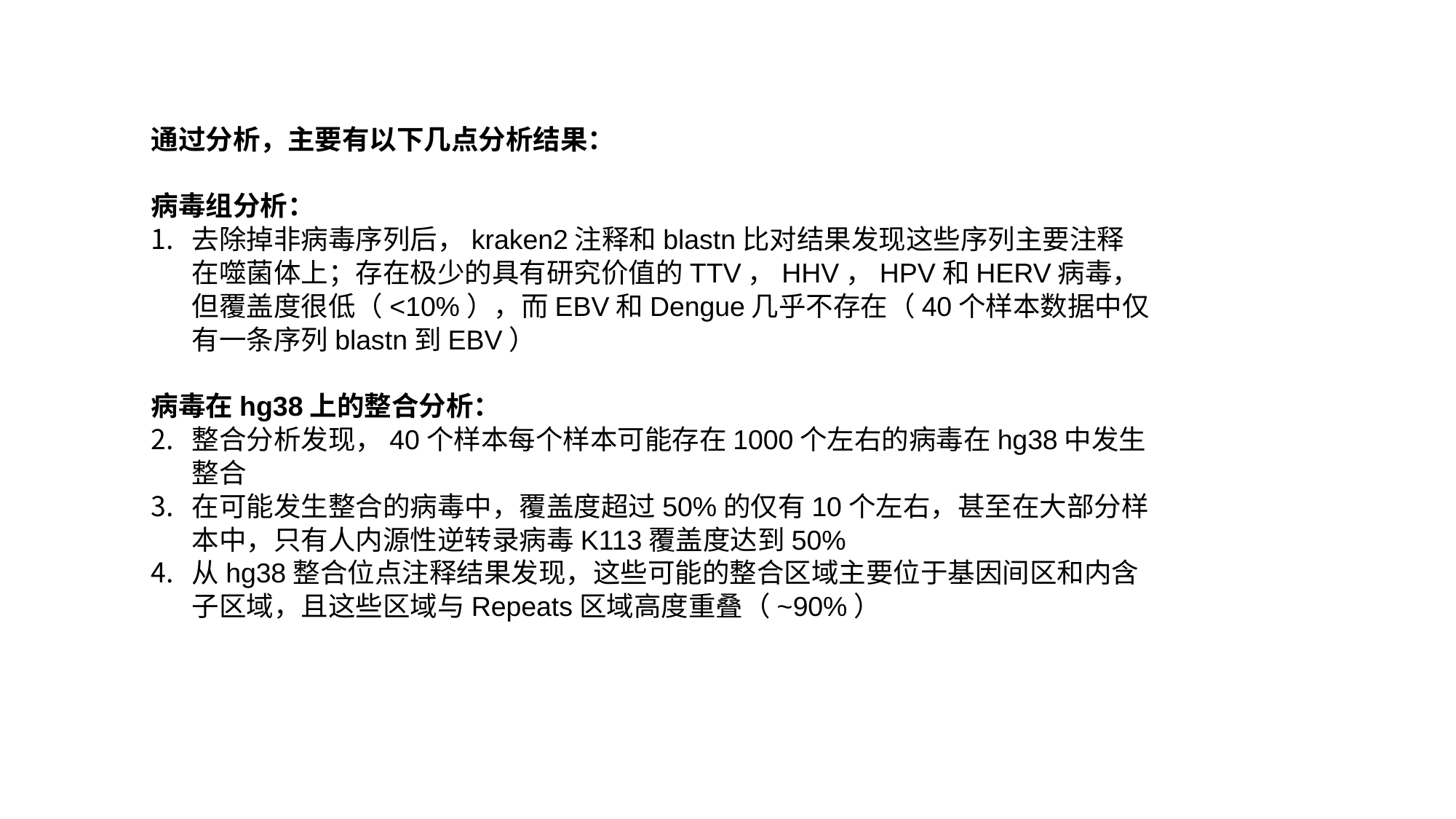

通过分析，主要有以下几点分析结果：

病毒组分析：
去除掉非病毒序列后，kraken2注释和blastn比对结果发现这些序列主要注释在噬菌体上；存在极少的具有研究价值的TTV，HHV，HPV和HERV病毒，但覆盖度很低（<10%），而EBV和Dengue几乎不存在（40个样本数据中仅有一条序列blastn到EBV）

病毒在hg38上的整合分析：
整合分析发现，40个样本每个样本可能存在1000个左右的病毒在hg38中发生整合
在可能发生整合的病毒中，覆盖度超过50%的仅有10个左右，甚至在大部分样本中，只有人内源性逆转录病毒K113覆盖度达到50%
从hg38整合位点注释结果发现，这些可能的整合区域主要位于基因间区和内含子区域，且这些区域与Repeats区域高度重叠（~90%）